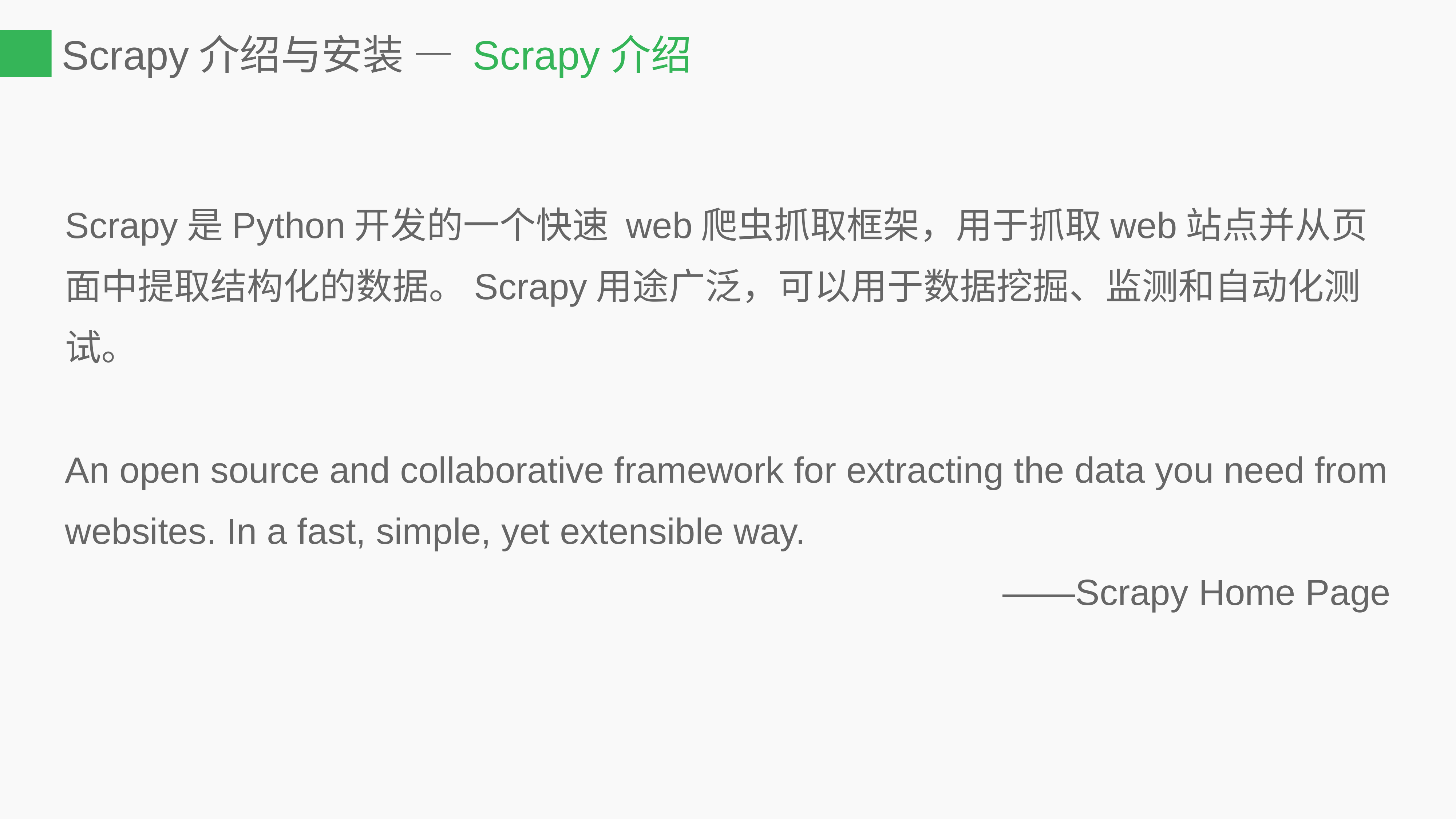

# Scrapy介绍与安装 — Scrapy介绍
Scrapy是Python开发的一个快速 web爬虫抓取框架，用于抓取web站点并从页面中提取结构化的数据。Scrapy用途广泛，可以用于数据挖掘、监测和自动化测试。

An open source and collaborative framework for extracting the data you need from websites. In a fast, simple, yet extensible way.
——Scrapy Home Page